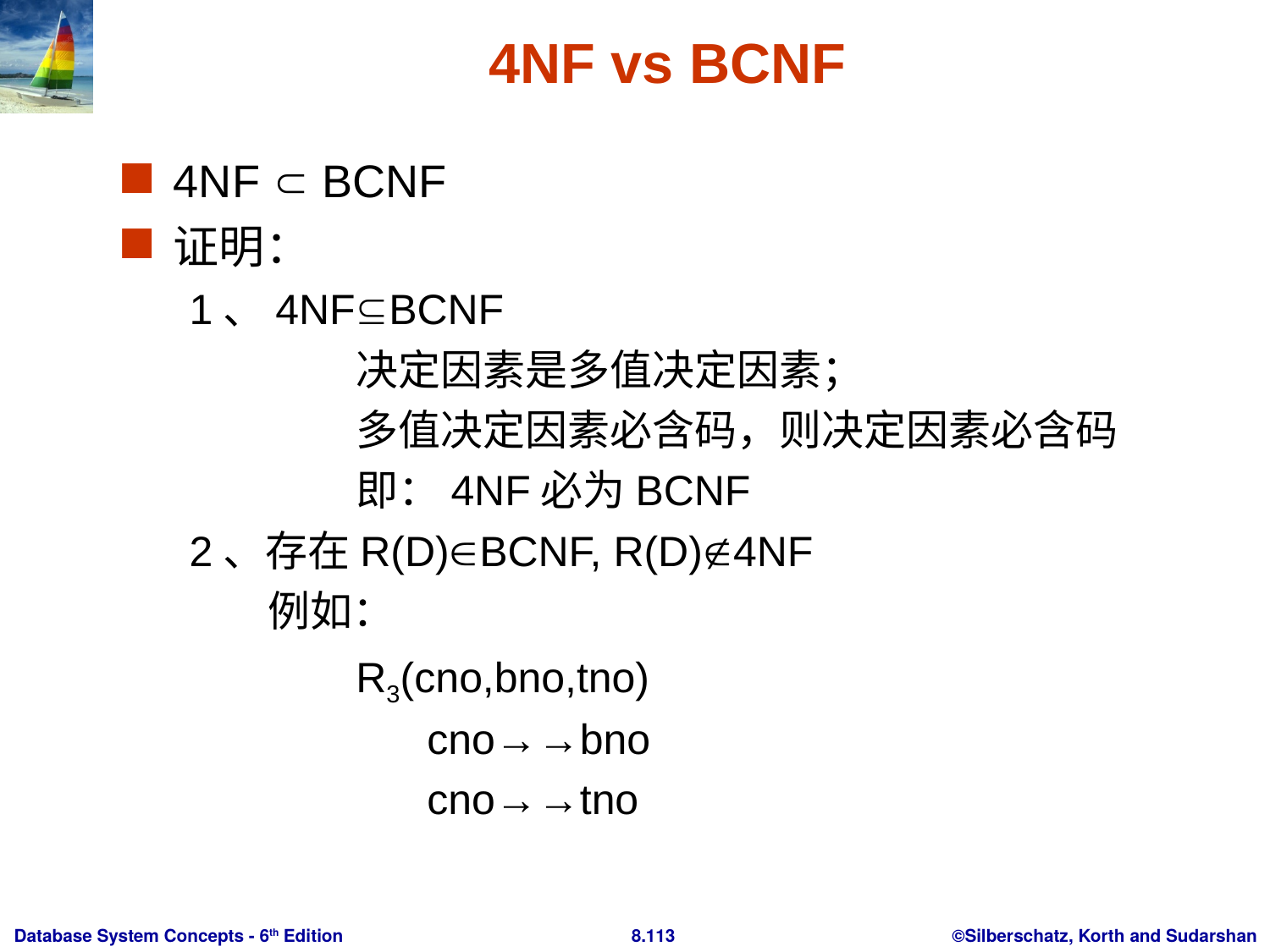

# 4NF vs BCNF
4NF ⊂ BCNF
证明：
1、4NF⊆BCNF
		决定因素是多值决定因素；
		多值决定因素必含码，则决定因素必含码
		即：4NF必为BCNF
2、存在R(D)∈BCNF, R(D)∉4NF
	   例如：
		R3(cno,bno,tno)
		      cno→→bno
		      cno→→tno